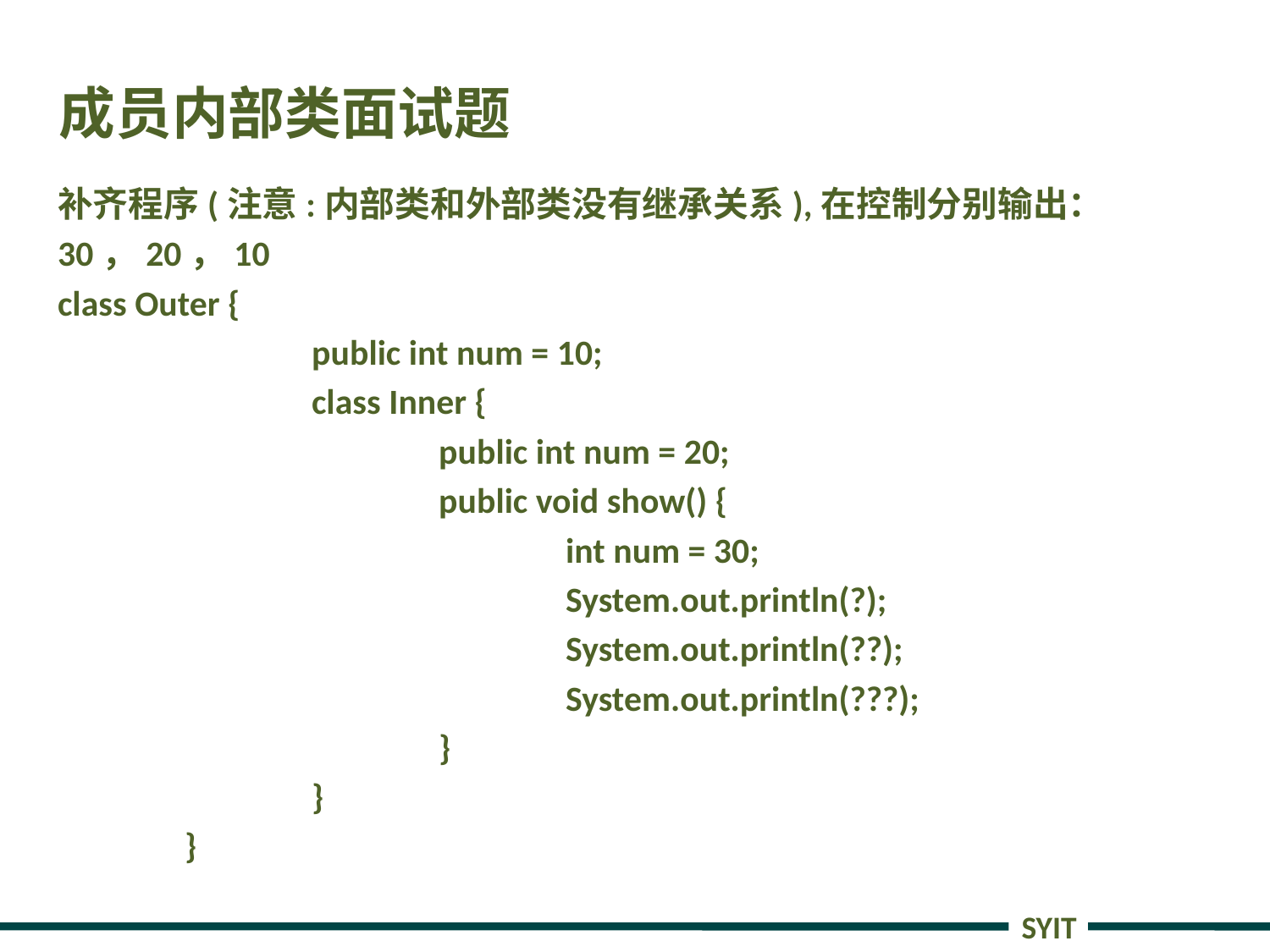

# 成员内部类面试题
补齐程序(注意:内部类和外部类没有继承关系),在控制分别输出：
30，20，10
class Outer {
		public int num = 10;
		class Inner {
			public int num = 20;
			public void show() {
				int num = 30;
				System.out.println(?);
				System.out.println(??);
				System.out.println(???);
			}
		}
	}

SYIT